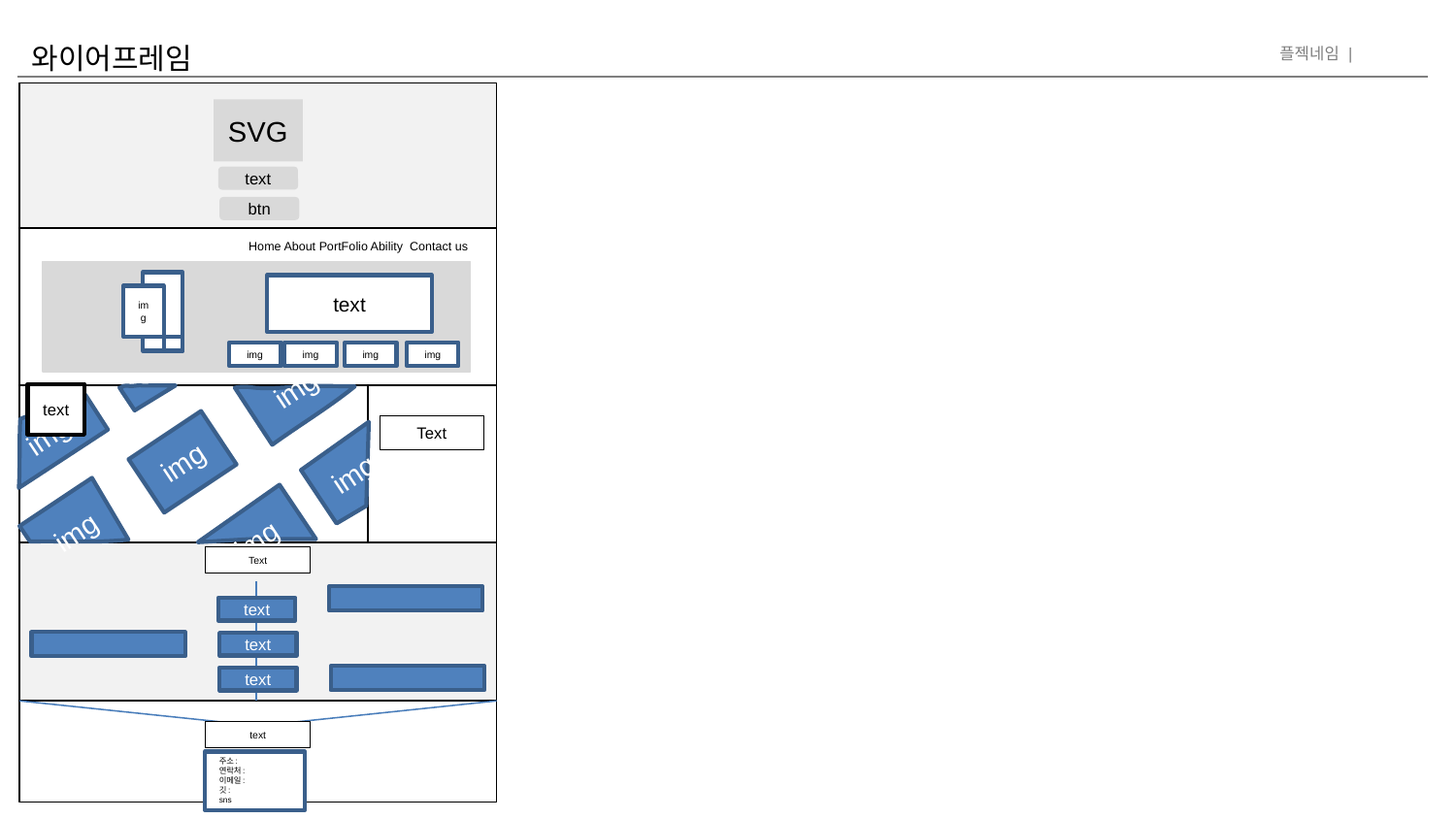

# 와이어프레임

SVG
text
btn

Home About PortFolio Ability  Contact us

text
img

img
img
img
img
img

text

img
Text
img
img
img
img

Text

text

text

text

text
주소:
연락처:
이메일:
깃:
sns